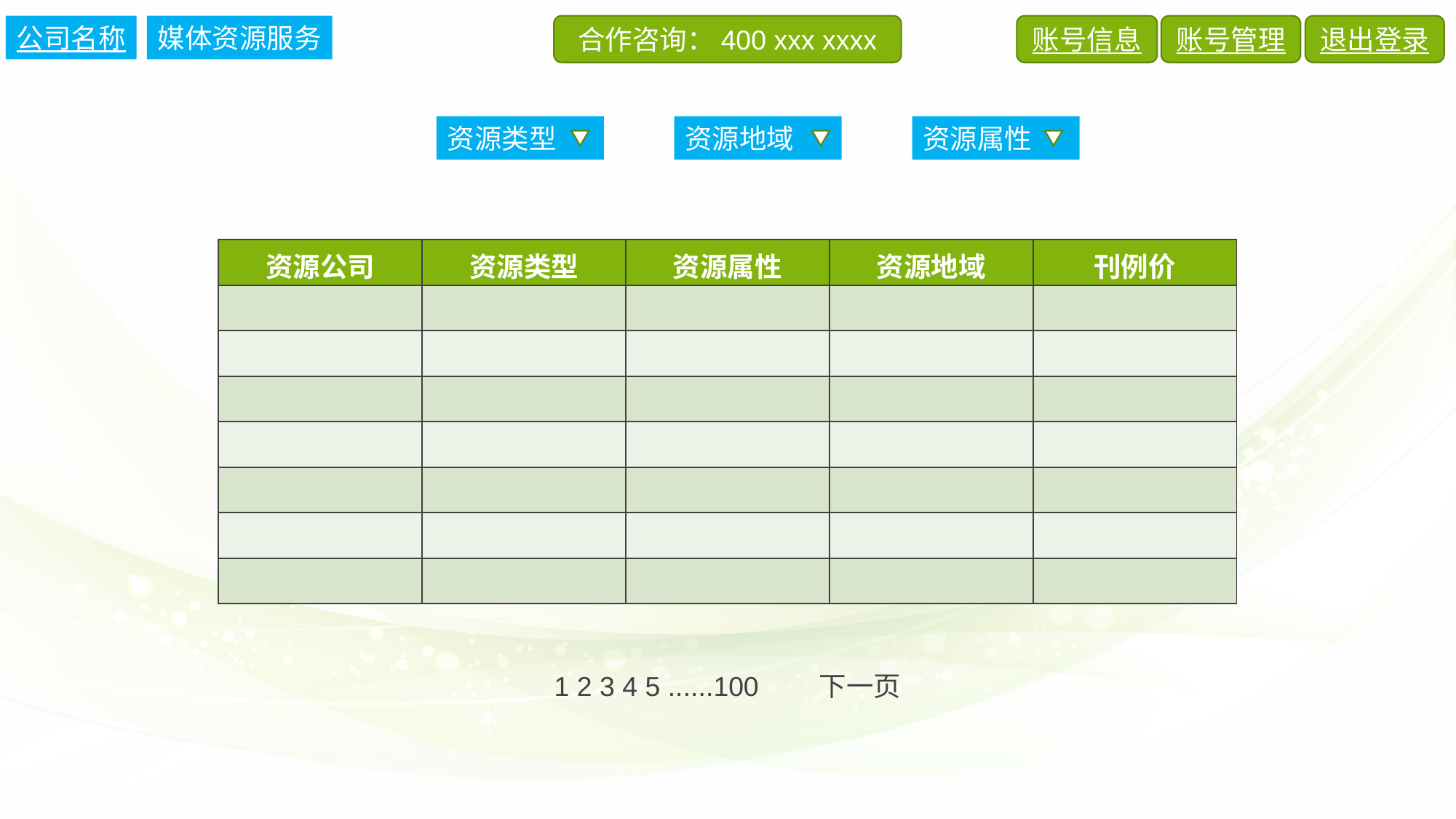

公司名称
媒体资源服务
合作咨询：400 xxx xxxx
账号信息
账号管理
退出登录
资源类型
资源地域
资源属性

| 资源公司 | 资源类型 | 资源属性 | 资源地域 | 刊例价 |
| --- | --- | --- | --- | --- |
|  |  |  |  |  |
|  |  |  |  |  |
|  |  |  |  |  |
|  |  |  |  |  |
|  |  |  |  |  |
|  |  |  |  |  |
|  |  |  |  |  |
1 2 3 4 5 ......100       下一页